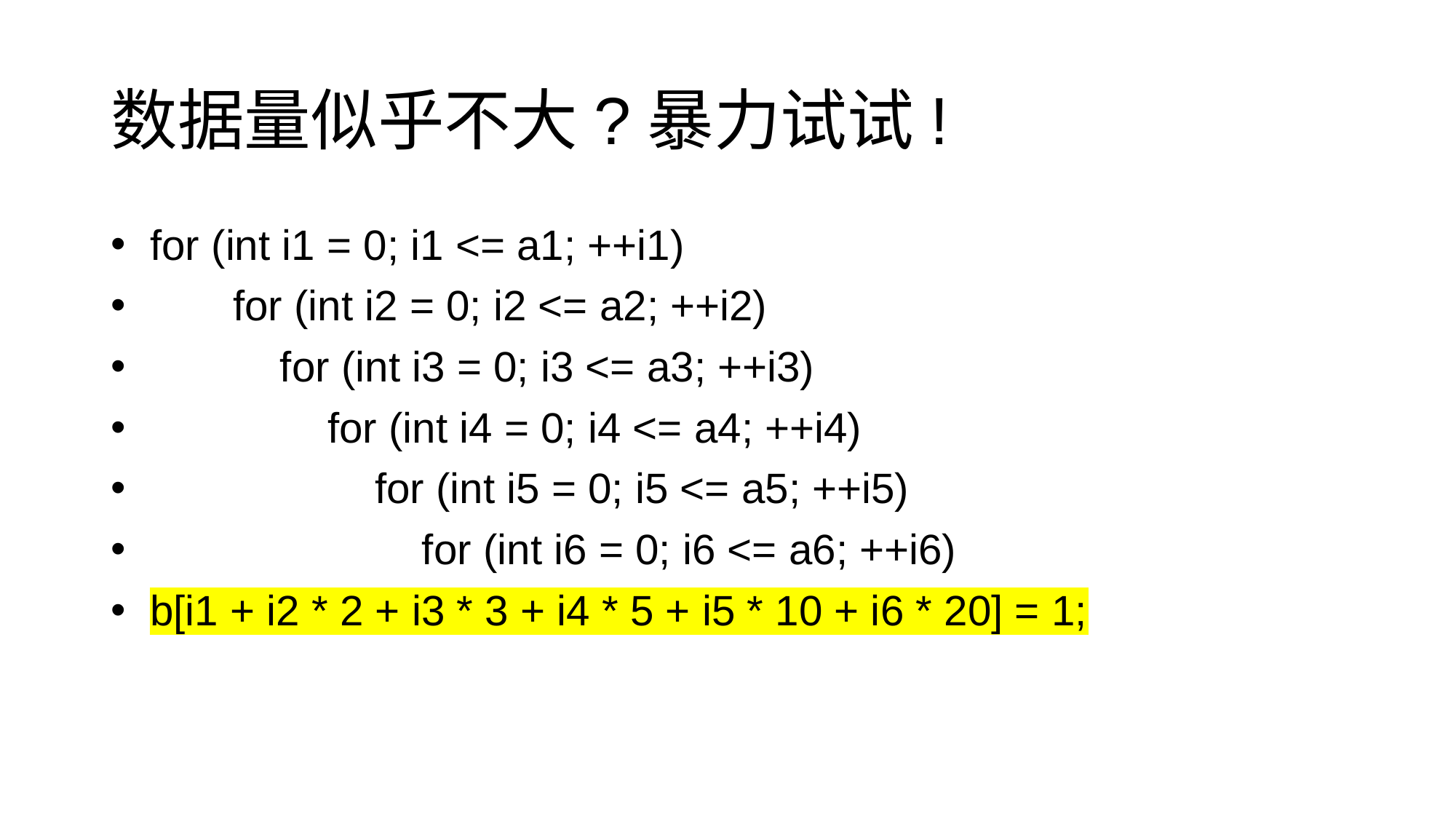

# 数据量似乎不大?暴力试试!
 for (int i1 = 0; i1 <= a1; ++i1)
        for (int i2 = 0; i2 <= a2; ++i2)
            for (int i3 = 0; i3 <= a3; ++i3)
                for (int i4 = 0; i4 <= a4; ++i4)
                    for (int i5 = 0; i5 <= a5; ++i5)
                        for (int i6 = 0; i6 <= a6; ++i6)
 b[i1 + i2 * 2 + i3 * 3 + i4 * 5 + i5 * 10 + i6 * 20] = 1;